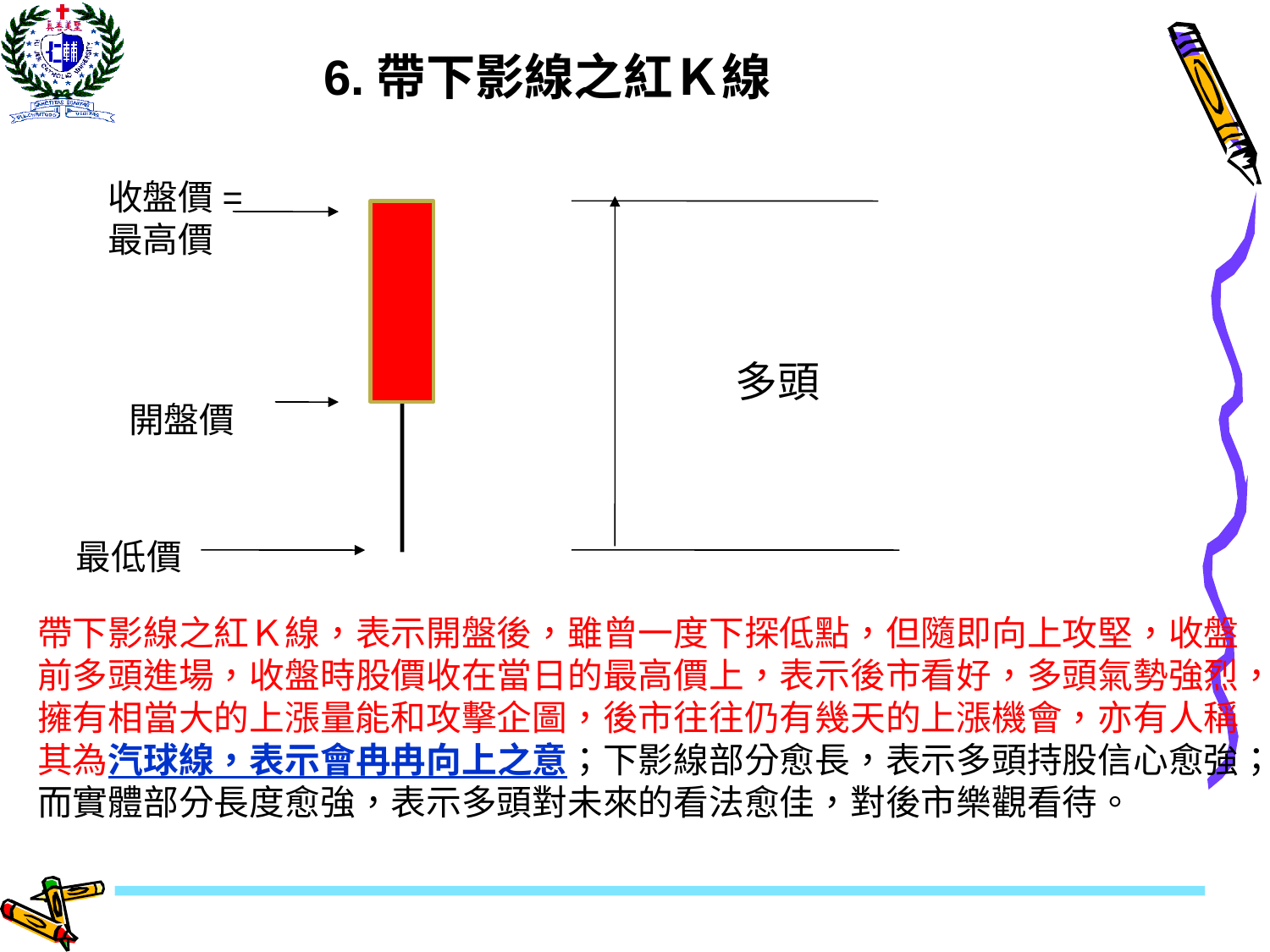

# 6.帶下影線之紅Ｋ線
收盤價=最高價

多頭
開盤價

最低價

帶下影線之紅Ｋ線，表示開盤後，雖曾一度下探低點，但隨即向上攻堅，收盤前多頭進場，收盤時股價收在當日的最高價上，表示後市看好，多頭氣勢強烈，擁有相當大的上漲量能和攻擊企圖，後市往往仍有幾天的上漲機會，亦有人稱其為汽球線，表示會冉冉向上之意；下影線部分愈長，表示多頭持股信心愈強；而實體部分長度愈強，表示多頭對未來的看法愈佳，對後市樂觀看待。